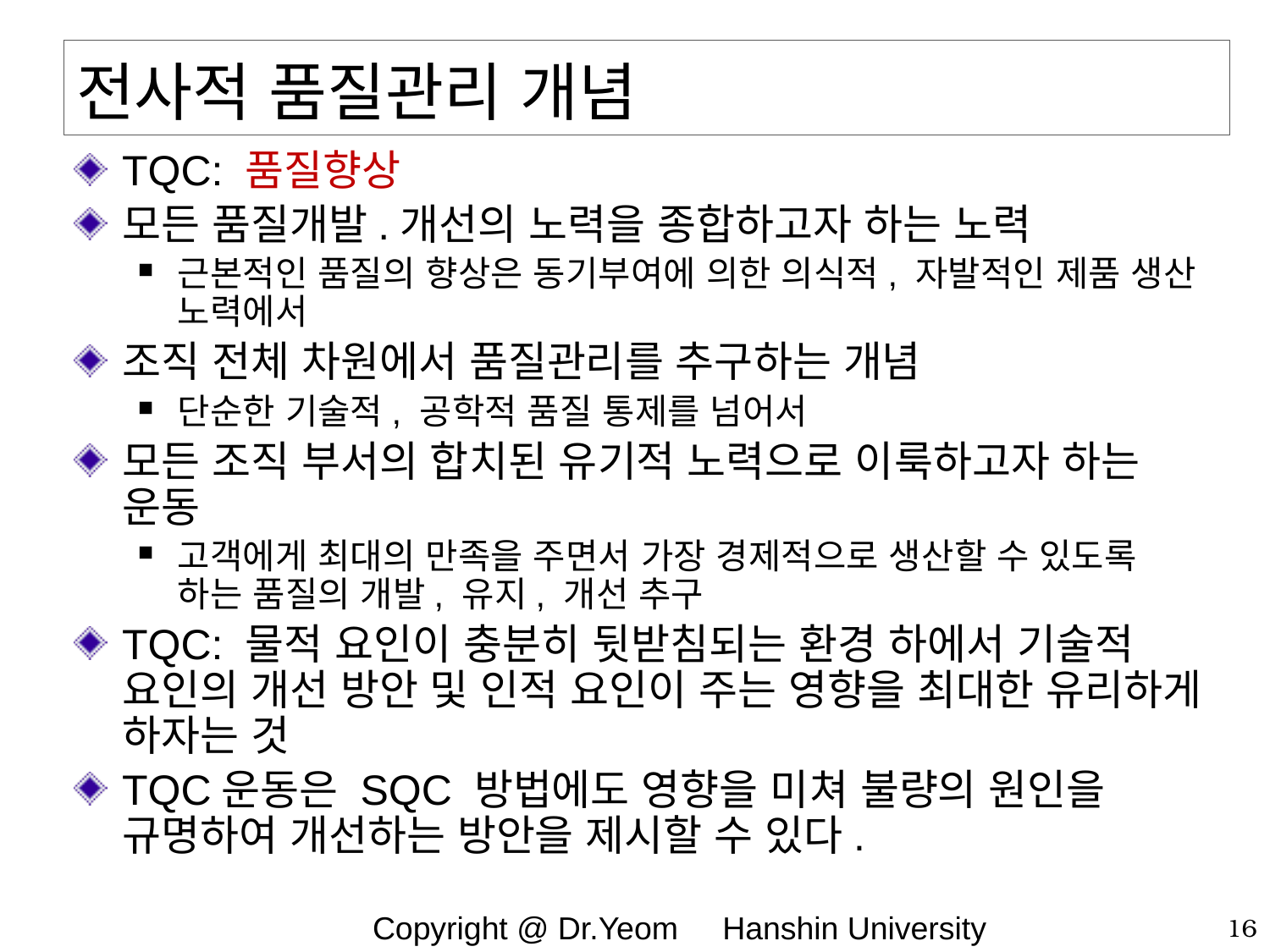

# 전사적 품질관리 개념
TQC: 품질향상
모든 품질개발.개선의 노력을 종합하고자 하는 노력
근본적인 품질의 향상은 동기부여에 의한 의식적, 자발적인 제품 생산 노력에서
조직 전체 차원에서 품질관리를 추구하는 개념
단순한 기술적, 공학적 품질 통제를 넘어서
모든 조직 부서의 합치된 유기적 노력으로 이룩하고자 하는 운동
고객에게 최대의 만족을 주면서 가장 경제적으로 생산할 수 있도록 하는 품질의 개발, 유지, 개선 추구
TQC: 물적 요인이 충분히 뒷받침되는 환경 하에서 기술적 요인의 개선 방안 및 인적 요인이 주는 영향을 최대한 유리하게 하자는 것
TQC운동은 SQC 방법에도 영향을 미쳐 불량의 원인을 규명하여 개선하는 방안을 제시할 수 있다.
16